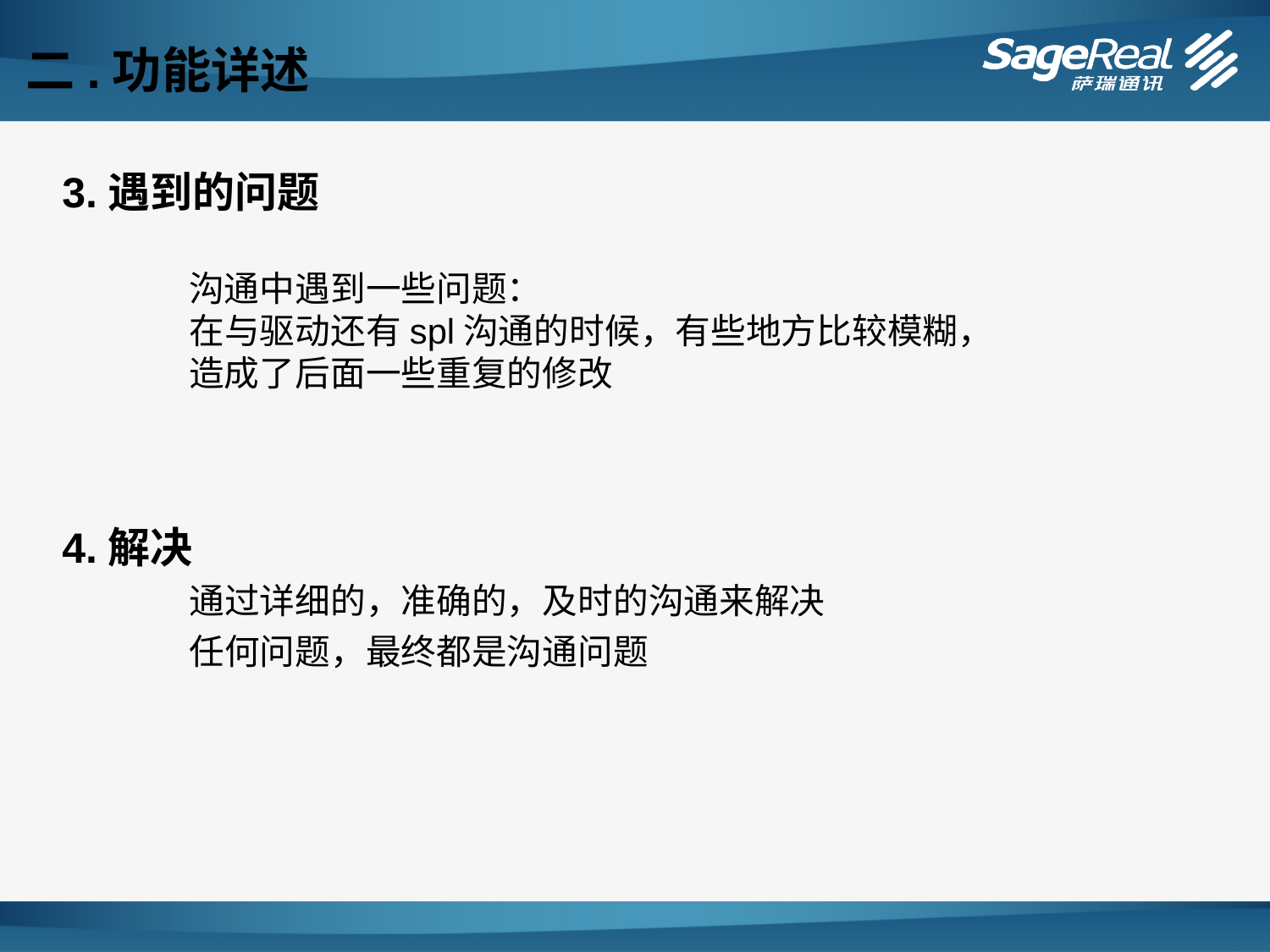

二.功能详述
3.遇到的问题

	沟通中遇到一些问题：
	在与驱动还有spl沟通的时候，有些地方比较模糊，
	造成了后面一些重复的修改

4.解决
	通过详细的，准确的，及时的沟通来解决
	任何问题，最终都是沟通问题